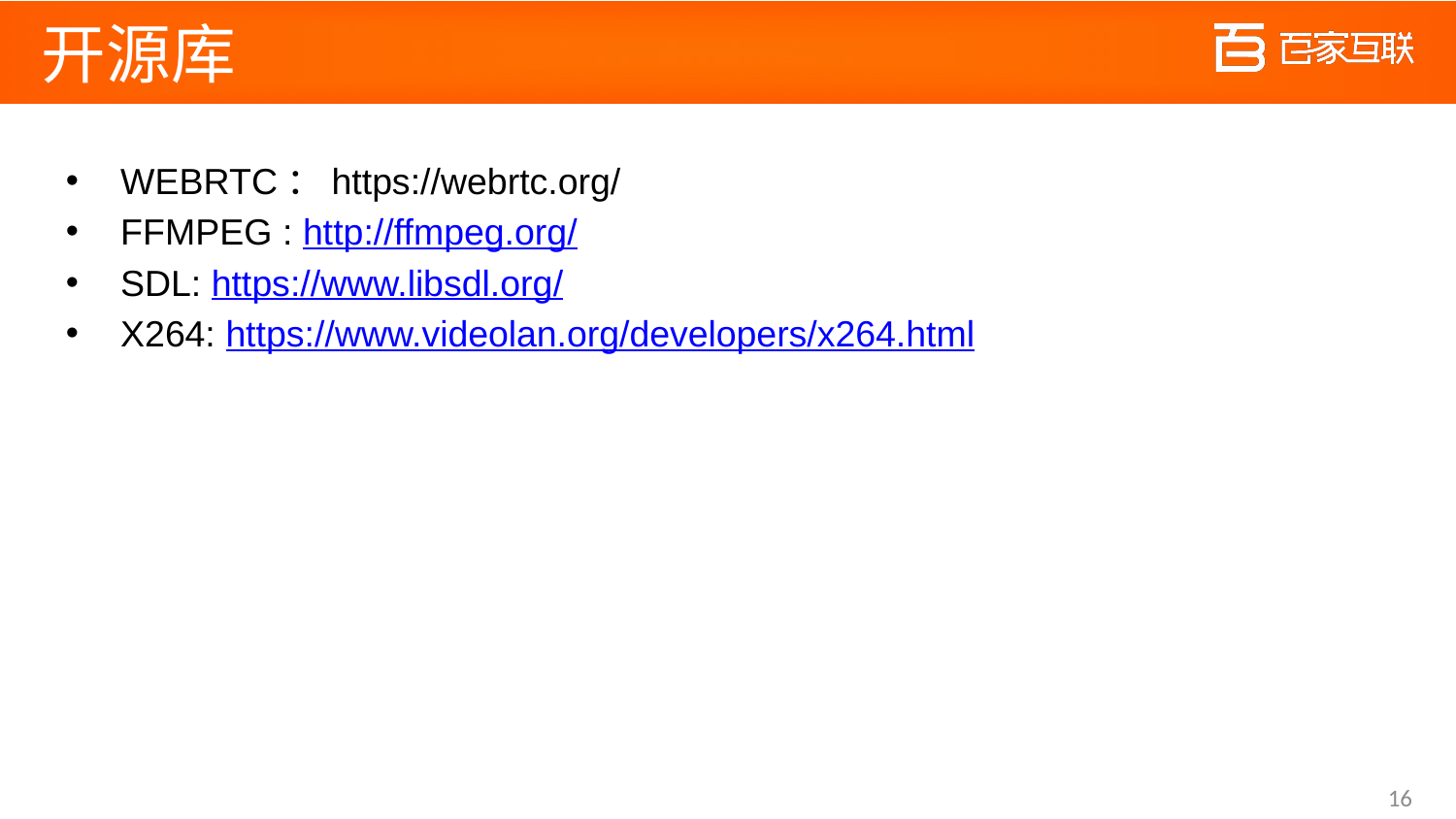

# 开源库
WEBRTC：https://webrtc.org/
FFMPEG : http://ffmpeg.org/
SDL: https://www.libsdl.org/
X264: https://www.videolan.org/developers/x264.html

16